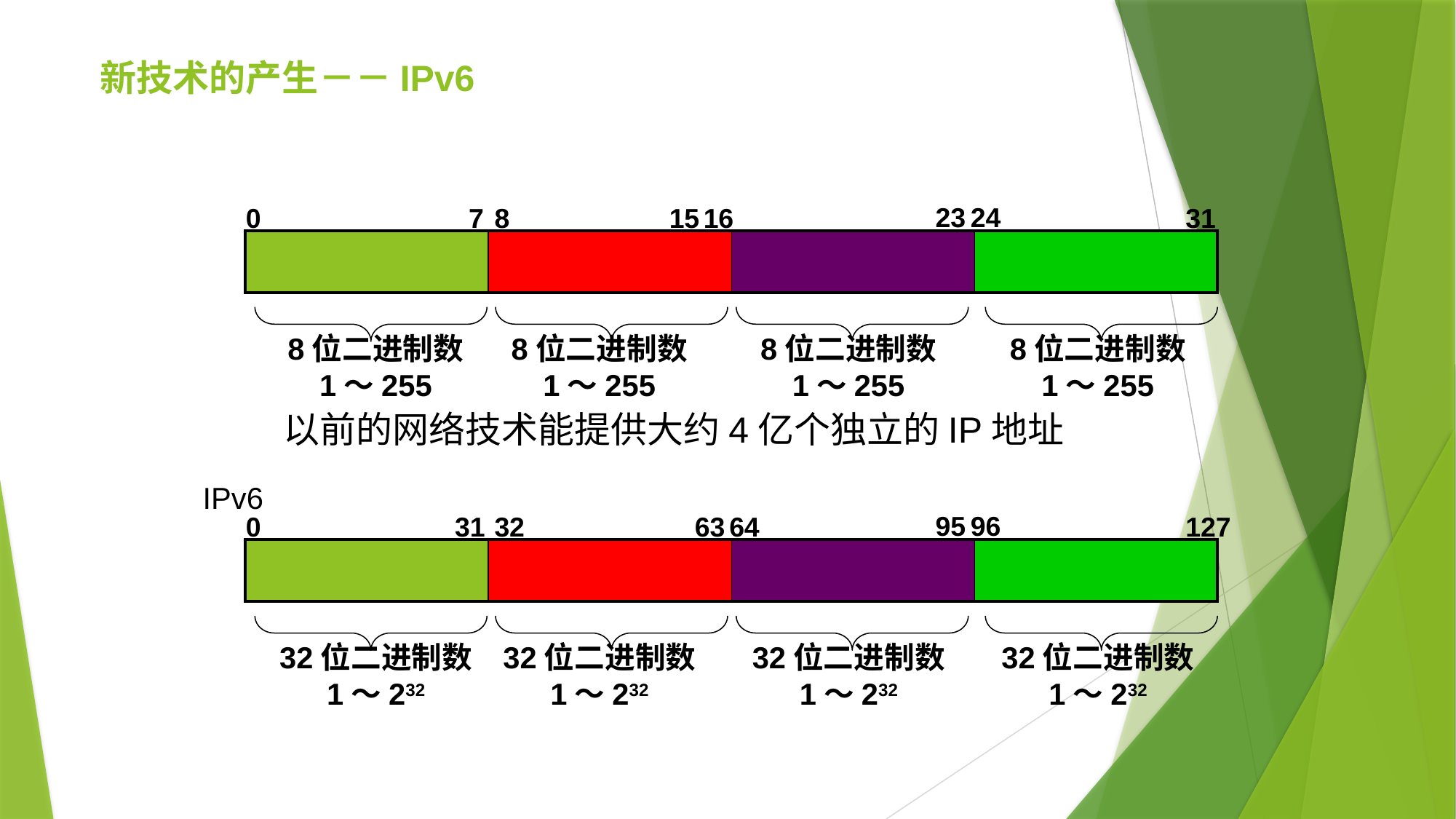

# 新技术的产生－－IPv6
23
24
31
0
7
8
15
16

|  |  |  |  |
| --- | --- | --- | --- |
8位二进制数
1～255
8位二进制数
1～255
8位二进制数
1～255
8位二进制数
1～255
以前的网络技术能提供大约4亿个独立的IP地址
IPv6
95
96
127
0
31
32
63
64

|  |  |  |  |
| --- | --- | --- | --- |
32位二进制数
1～232
32位二进制数
1～232
32位二进制数
1～232
32位二进制数
1～232